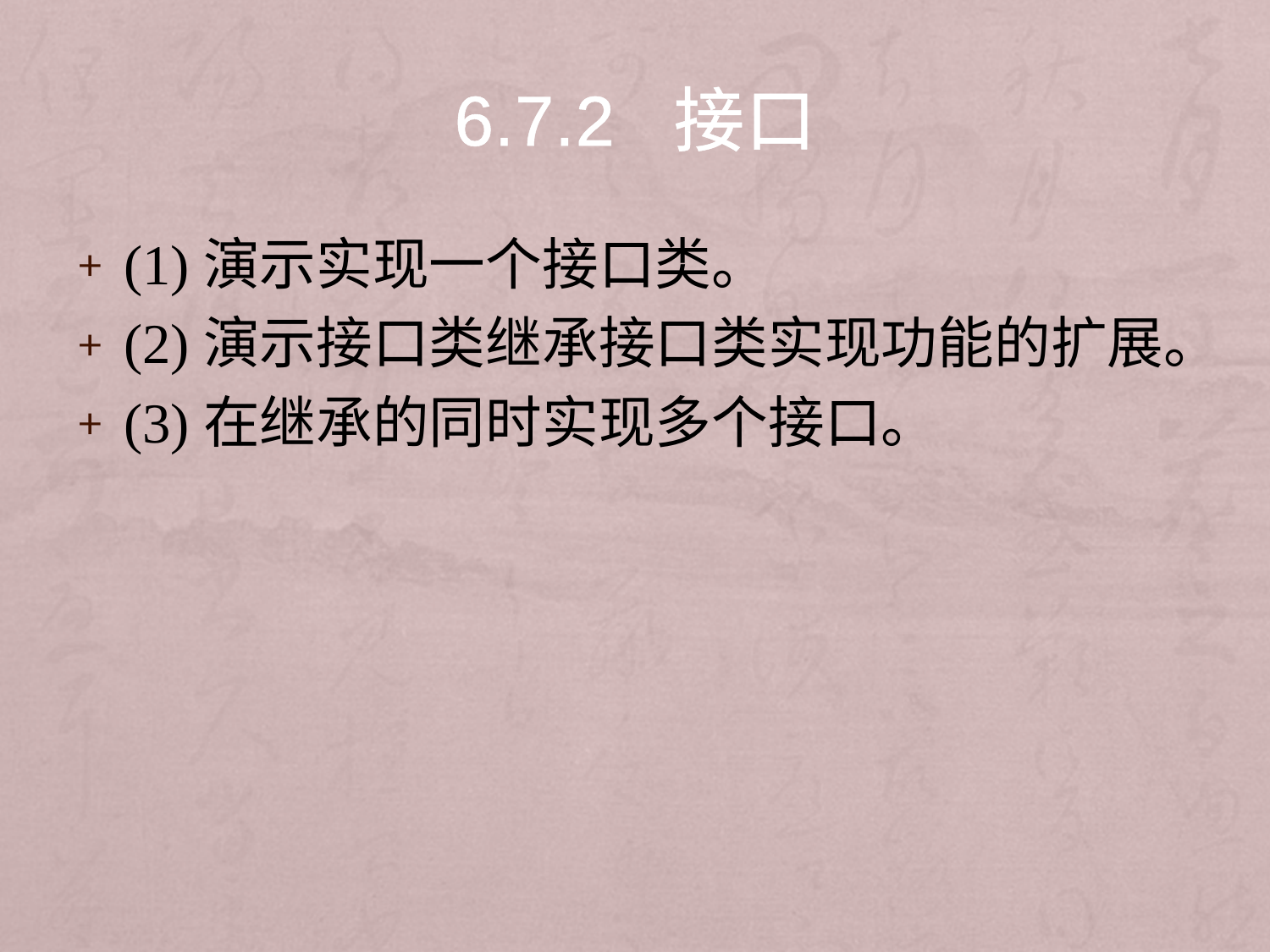

# 6.7.2  接口
(1)演示实现一个接口类。
(2)演示接口类继承接口类实现功能的扩展。
(3)在继承的同时实现多个接口。